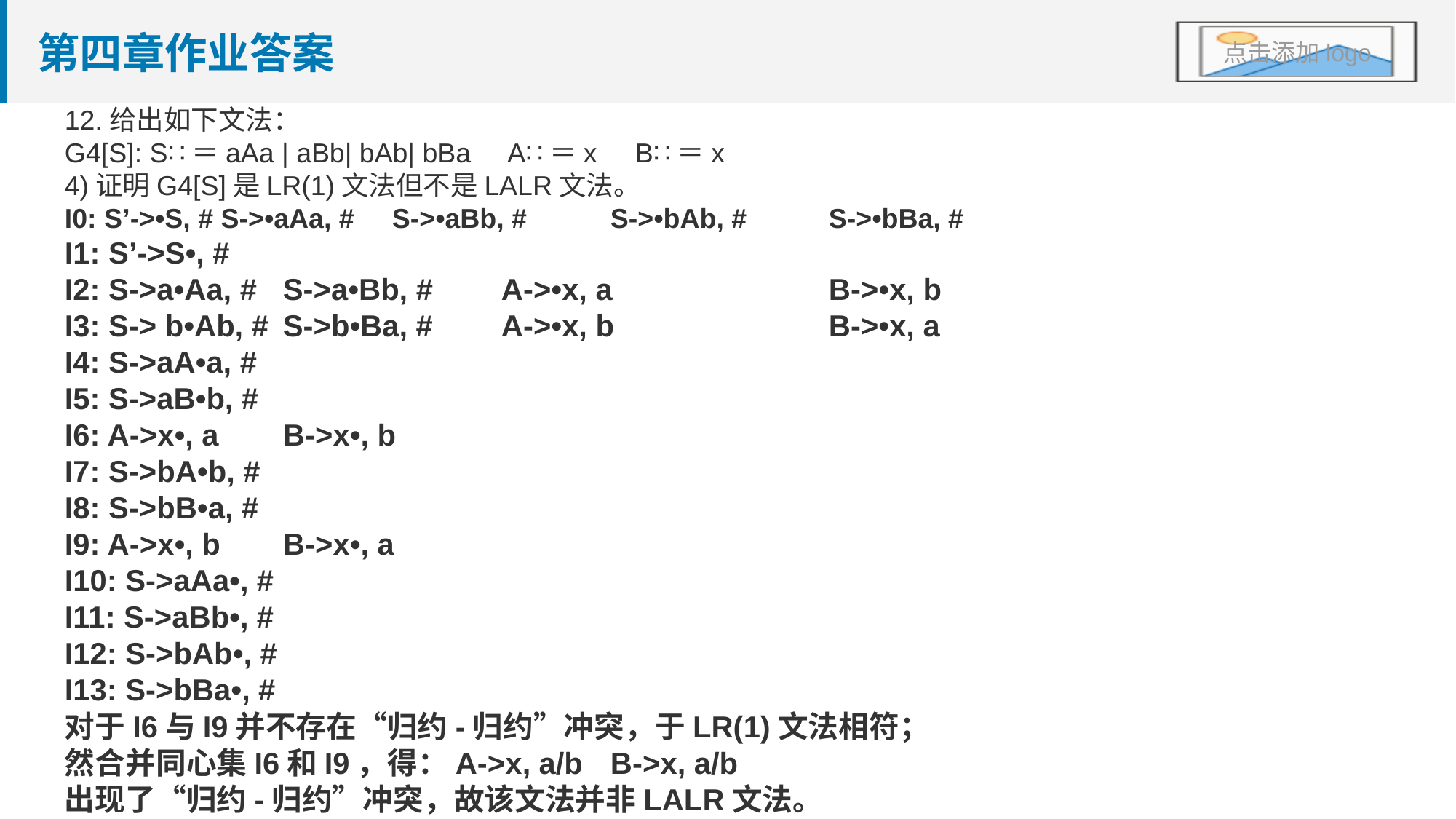

# 第四章作业答案

12.给出如下文法：
G4[S]: S∷＝aAa | aBb| bAb| bBa     A∷＝x     B∷＝x
4)证明G4[S]是LR(1)文法但不是LALR文法。
I0: S’->•S, # S->•aAa, #	S->•aBb, #	S->•bAb, #	S->•bBa, #
I1: S’->S•, #
I2: S->a•Aa, #	S->a•Bb, #	A->•x, a		B->•x, b
I3: S-> b•Ab, #	S->b•Ba, #	A->•x, b		B->•x, a
I4: S->aA•a, #
I5: S->aB•b, #
I6: A->x•, a	B->x•, b
I7: S->bA•b, #
I8: S->bB•a, #
I9: A->x•, b	B->x•, a
I10: S->aAa•, #
I11: S->aBb•, #
I12: S->bAb•, #
I13: S->bBa•, #
对于I6与I9并不存在“归约-归约”冲突，于LR(1)文法相符；
然合并同心集I6和I9，得：A->x, a/b	B->x, a/b
出现了“归约-归约”冲突，故该文法并非LALR文法。